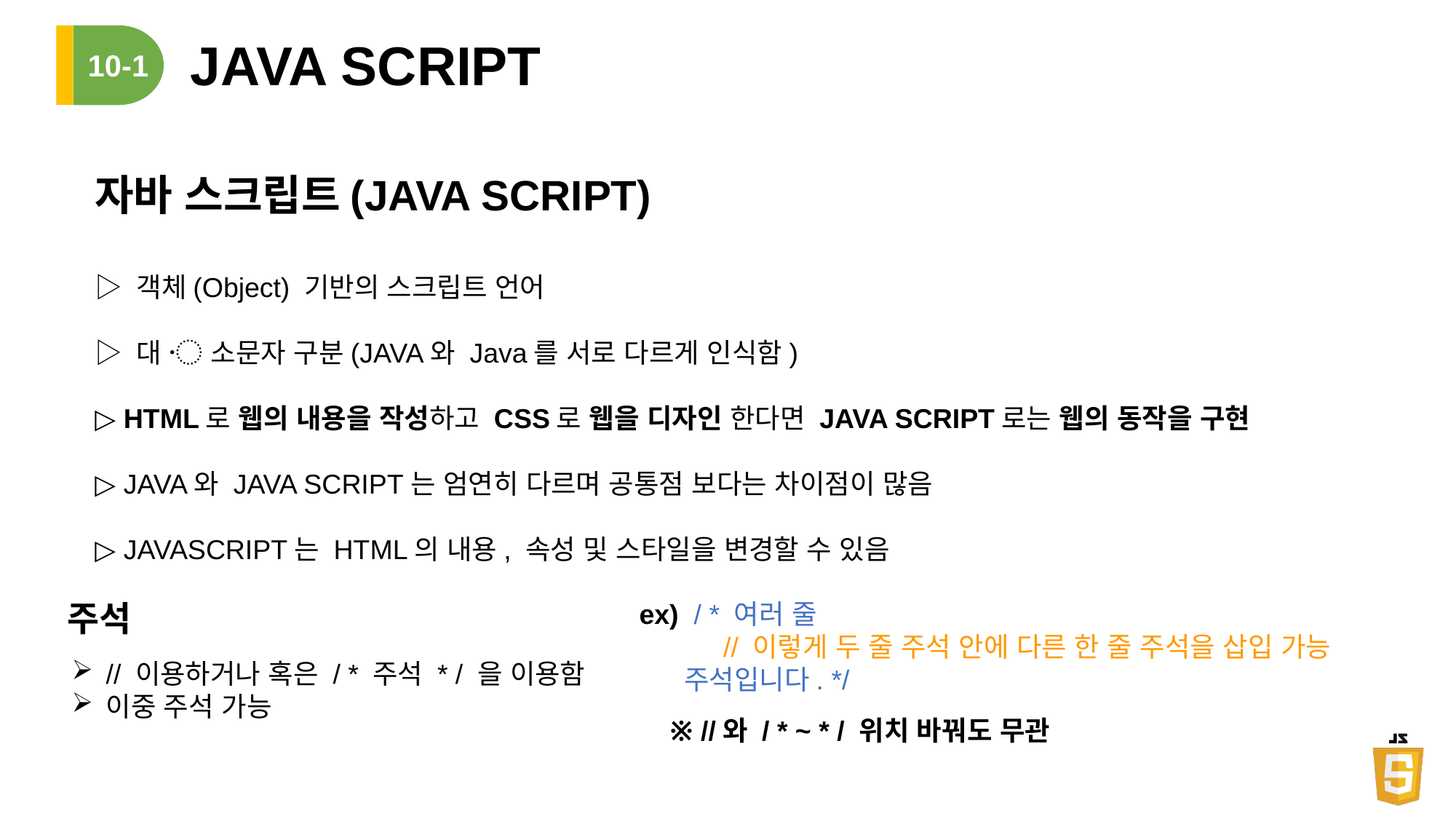

# JAVA SCRIPT
10-1
자바 스크립트(JAVA SCRIPT)

▷ 객체(Object) 기반의 스크립트 언어

▷ 대 〮 소문자 구분(JAVA와 Java를 서로 다르게 인식함)

▷ HTML로 웹의 내용을 작성하고 CSS로 웹을 디자인 한다면 JAVA SCRIPT로는 웹의 동작을 구현

▷ JAVA와 JAVA SCRIPT는 엄연히 다르며 공통점 보다는 차이점이 많음

▷ JAVASCRIPT는 HTML의 내용, 속성 및 스타일을 변경할 수 있음
주석
// 이용하거나 혹은 / * 주석 * / 을 이용함
이중 주석 가능
ex)  / * 여러 줄
           // 이렇게 두 줄 주석 안에 다른 한 줄 주석을 삽입 가능
     주석입니다. */

    ※ //와 / * ~ * / 위치 바꿔도 무관